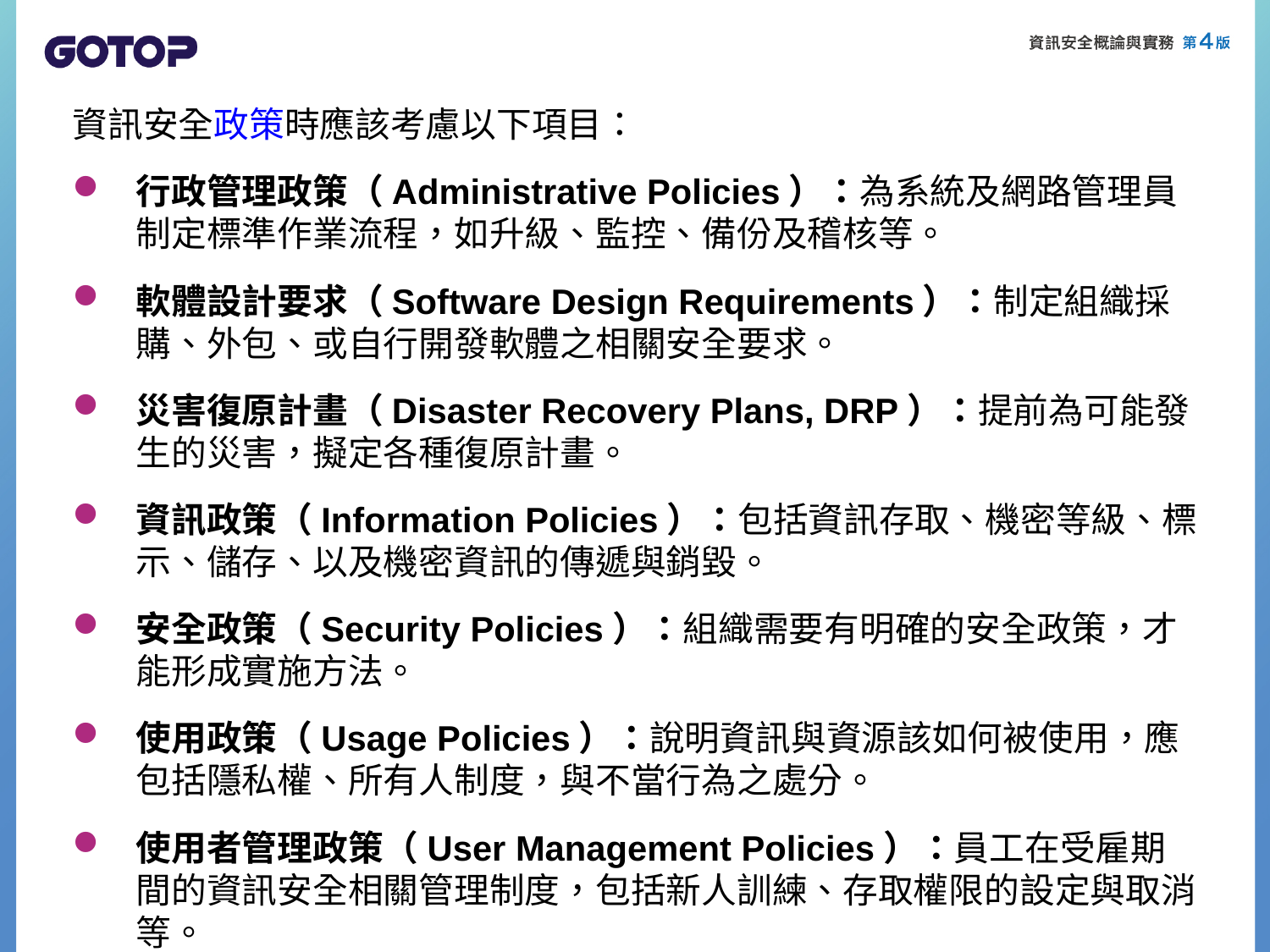

資訊安全政策時應該考慮以下項目：
行政管理政策（Administrative Policies）：為系統及網路管理員制定標準作業流程，如升級、監控、備份及稽核等。
軟體設計要求（Software Design Requirements）：制定組織採購、外包、或自行開發軟體之相關安全要求。
災害復原計畫（Disaster Recovery Plans, DRP）：提前為可能發生的災害，擬定各種復原計畫。
資訊政策（Information Policies）：包括資訊存取、機密等級、標示、儲存、以及機密資訊的傳遞與銷毀。
安全政策（Security Policies）：組織需要有明確的安全政策，才能形成實施方法。
使用政策（Usage Policies）：說明資訊與資源該如何被使用，應包括隱私權、所有人制度，與不當行為之處分。
使用者管理政策（User Management Policies）：員工在受雇期間的資訊安全相關管理制度，包括新人訓練、存取權限的設定與取消等。